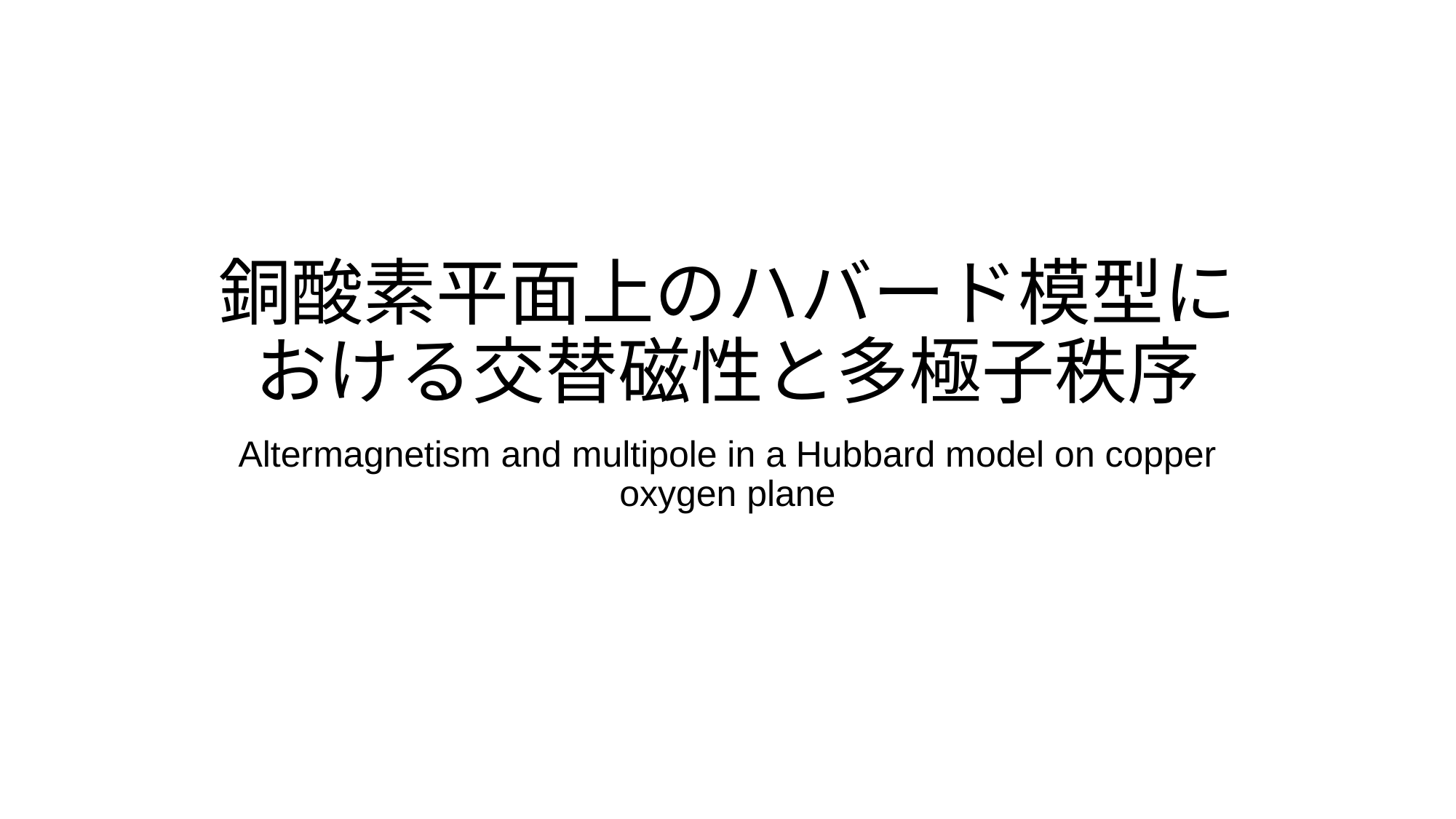

# 銅酸素平面上のハバード模型における交替磁性と多極子秩序
Altermagnetism and multipole in a Hubbard model on copper oxygen plane